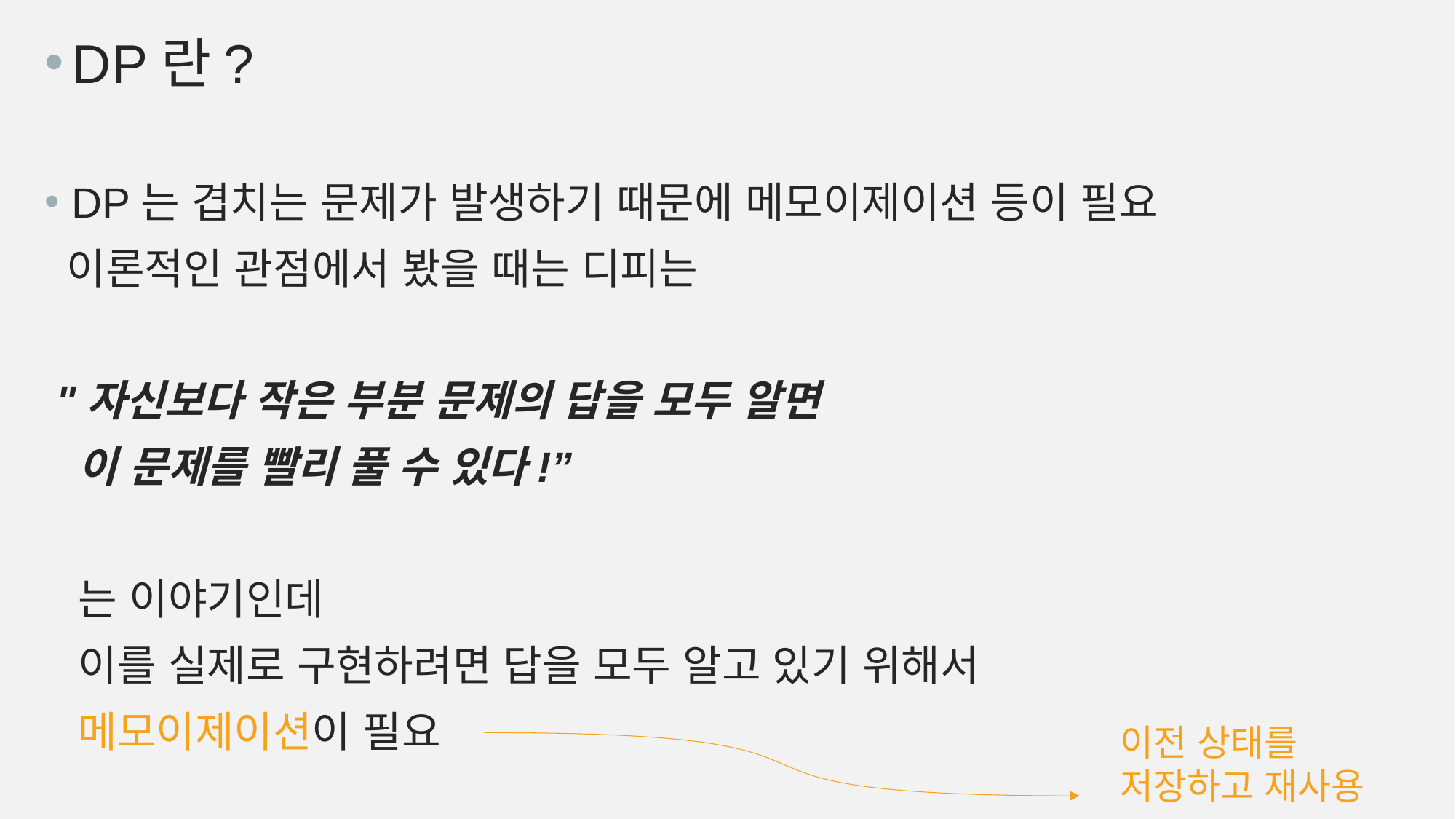

DP란?

DP는 겹치는 문제가 발생하기 때문에 메모이제이션 등이 필요
 이론적인 관점에서 봤을 때는 디피는

 "자신보다 작은 부분 문제의 답을 모두 알면
  이 문제를 빨리 풀 수 있다!”

  는 이야기인데
  이를 실제로 구현하려면 답을 모두 알고 있기 위해서
  메모이제이션이 필요
이전 상태를
저장하고 재사용